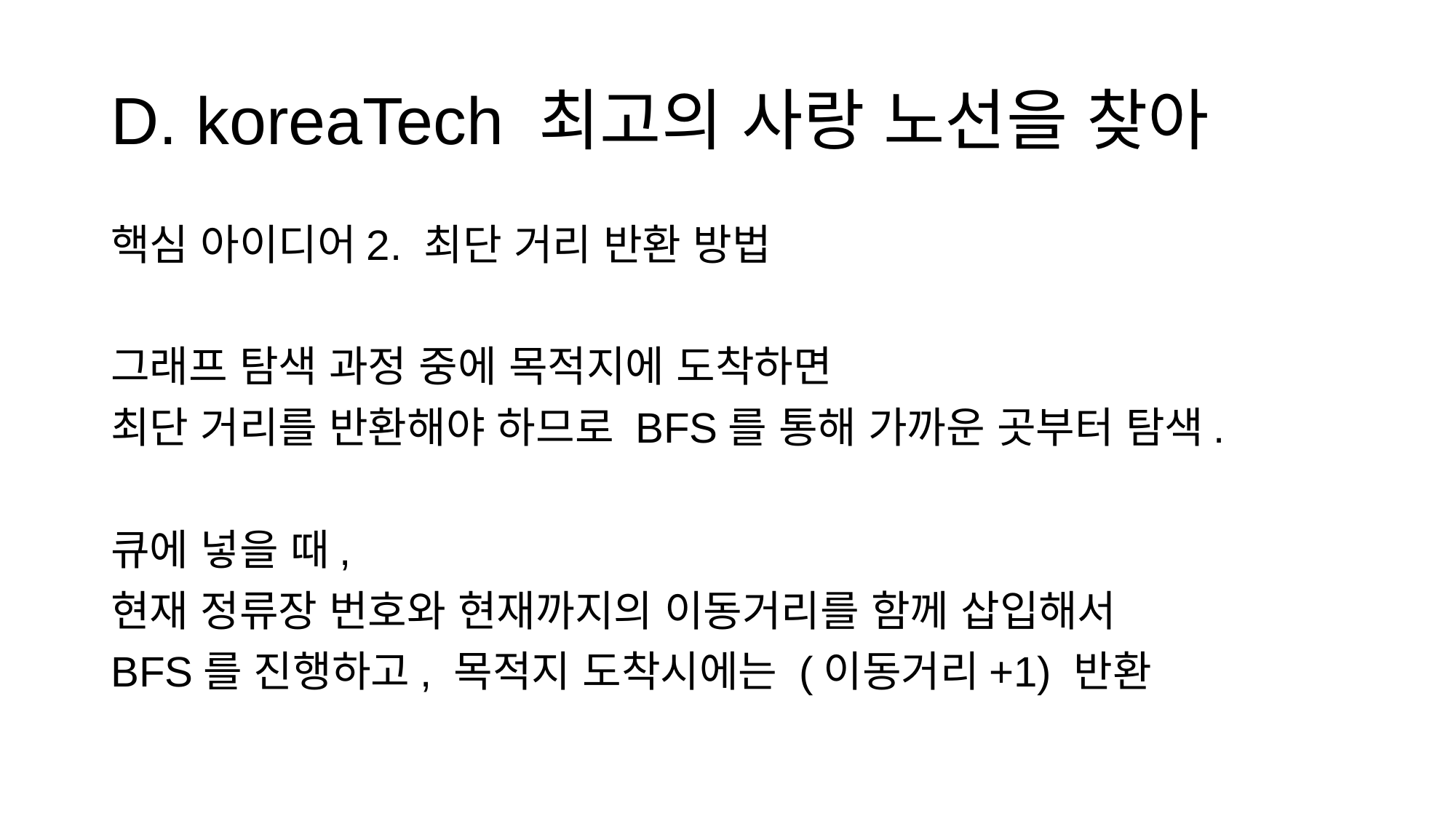

# D. koreaTech 최고의 사랑 노선을 찾아
핵심 아이디어2. 최단 거리 반환 방법

그래프 탐색 과정 중에 목적지에 도착하면
최단 거리를 반환해야 하므로 BFS를 통해 가까운 곳부터 탐색.

큐에 넣을 때,
현재 정류장 번호와 현재까지의 이동거리를 함께 삽입해서
BFS를 진행하고, 목적지 도착시에는 (이동거리+1) 반환